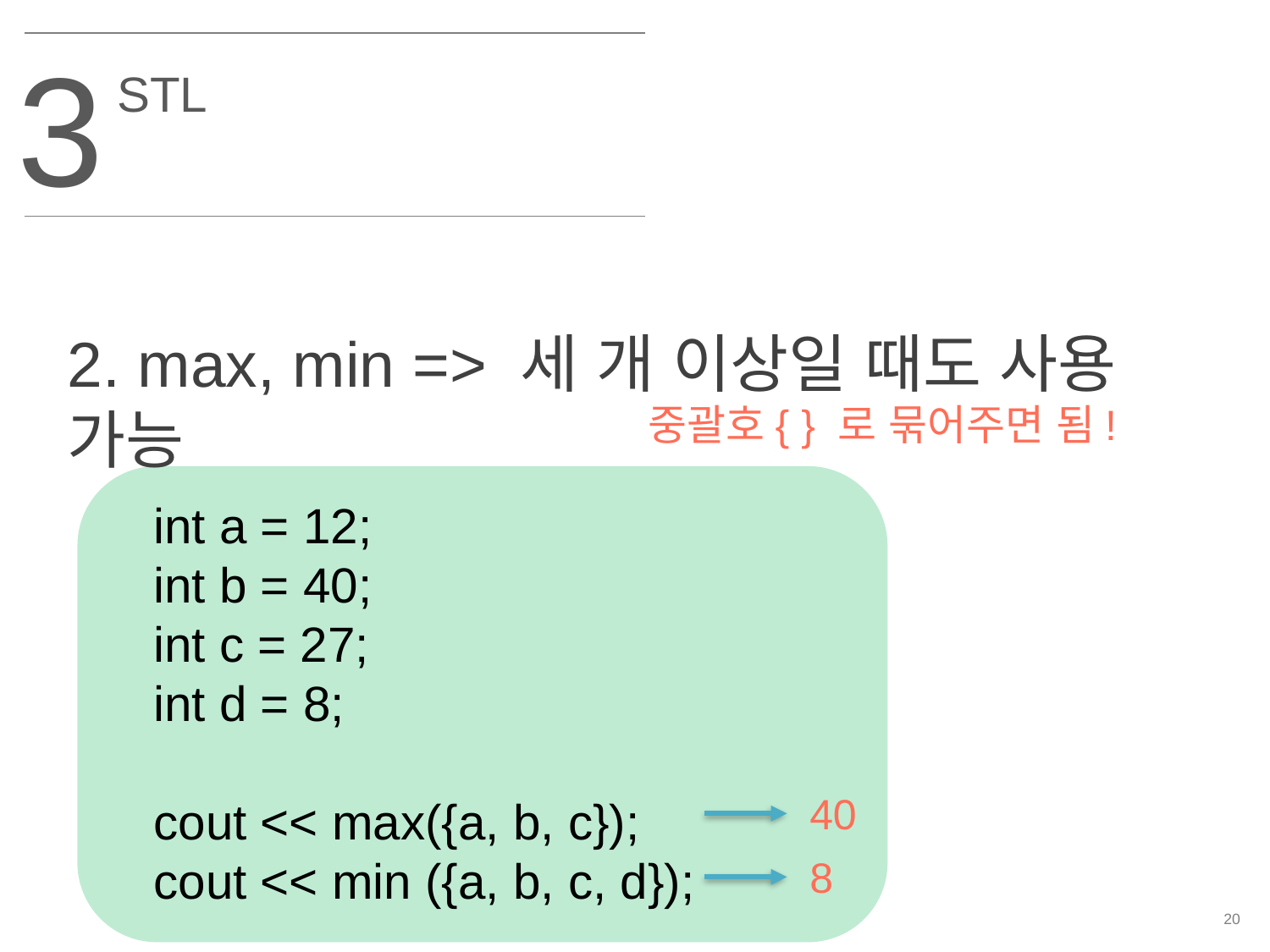

3
STL
2. max, min => 세 개 이상일 때도 사용 가능
중괄호{ } 로 묶어주면 됨!

int a = 12;
int b = 40;
int c = 27;
int d = 8;

cout << max({a, b, c});
cout << min ({a, b, c, d});
40
8